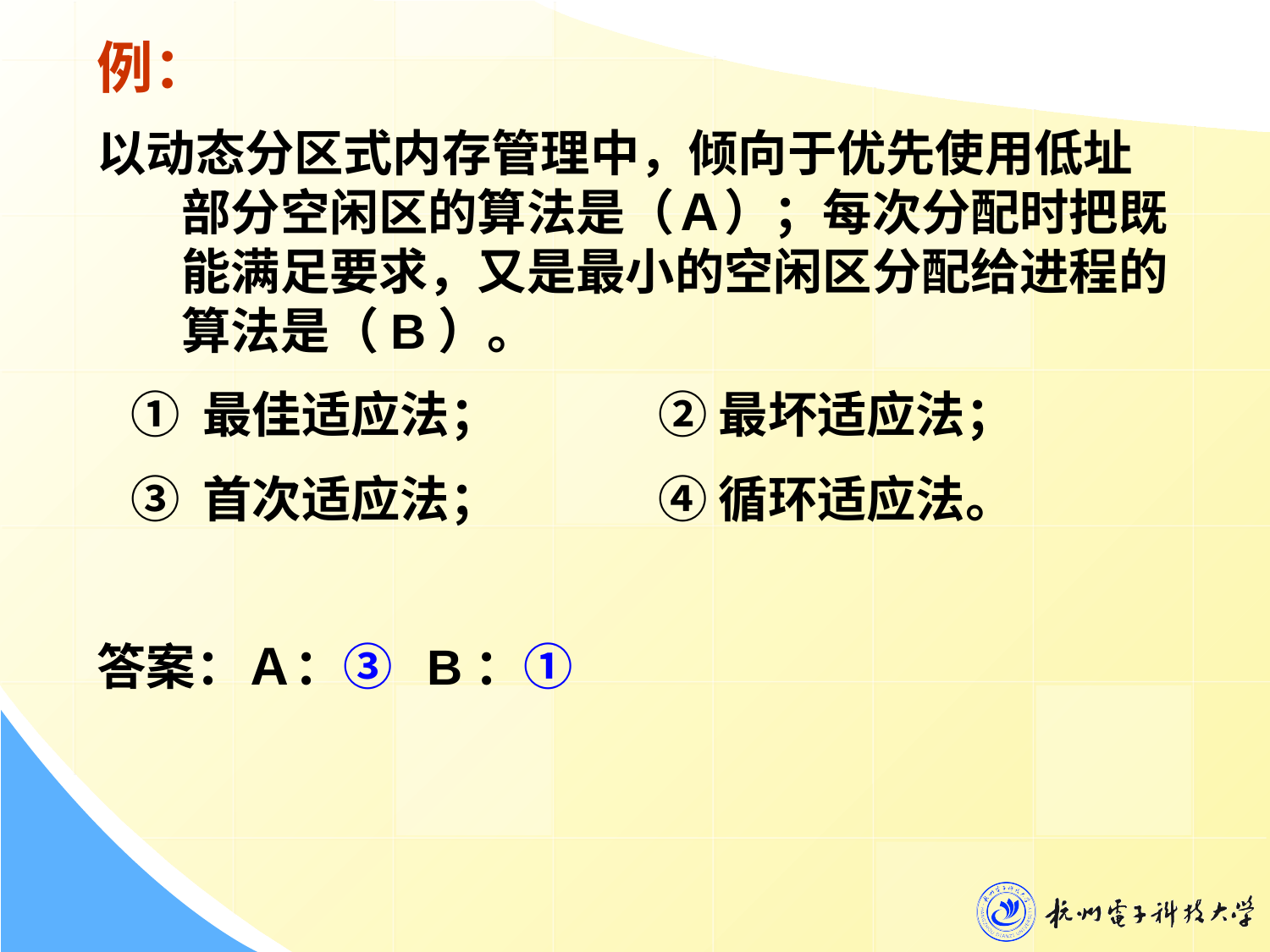

例：
以动态分区式内存管理中，倾向于优先使用低址部分空闲区的算法是（Ａ）；每次分配时把既能满足要求，又是最小的空闲区分配给进程的算法是（B）。
   ① 最佳适应法；　　　 ② 最坏适应法；
   ③ 首次适应法； 　　　④ 循环适应法。

答案：Ａ：③  B：①